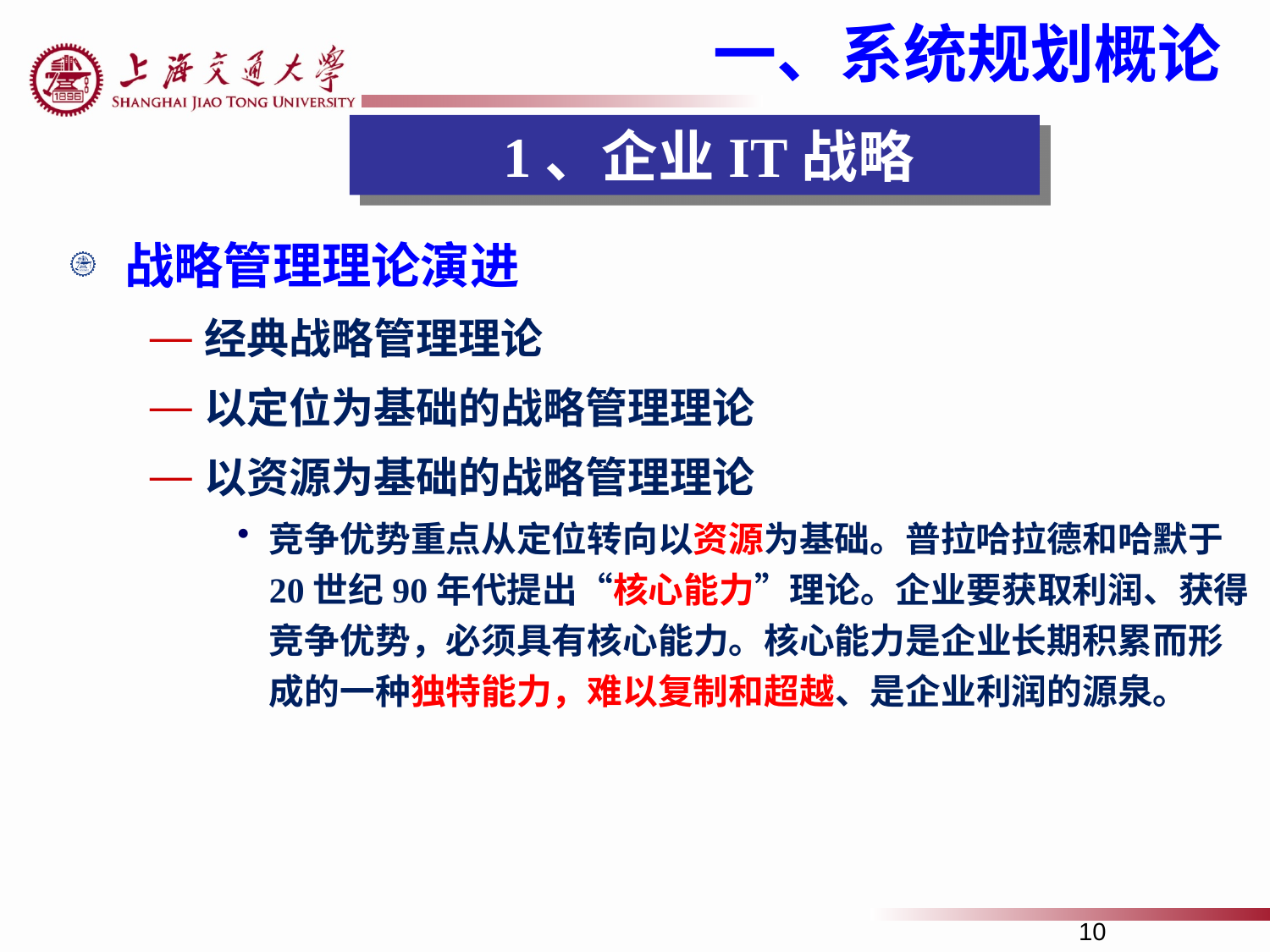

一、系统规划概论
  1、企业IT战略
战略管理理论演进
经典战略管理理论
以定位为基础的战略管理理论
以资源为基础的战略管理理论
竞争优势重点从定位转向以资源为基础。普拉哈拉德和哈默于20世纪90年代提出“核心能力”理论。企业要获取利润、获得竞争优势，必须具有核心能力。核心能力是企业长期积累而形成的一种独特能力，难以复制和超越、是企业利润的源泉。
10